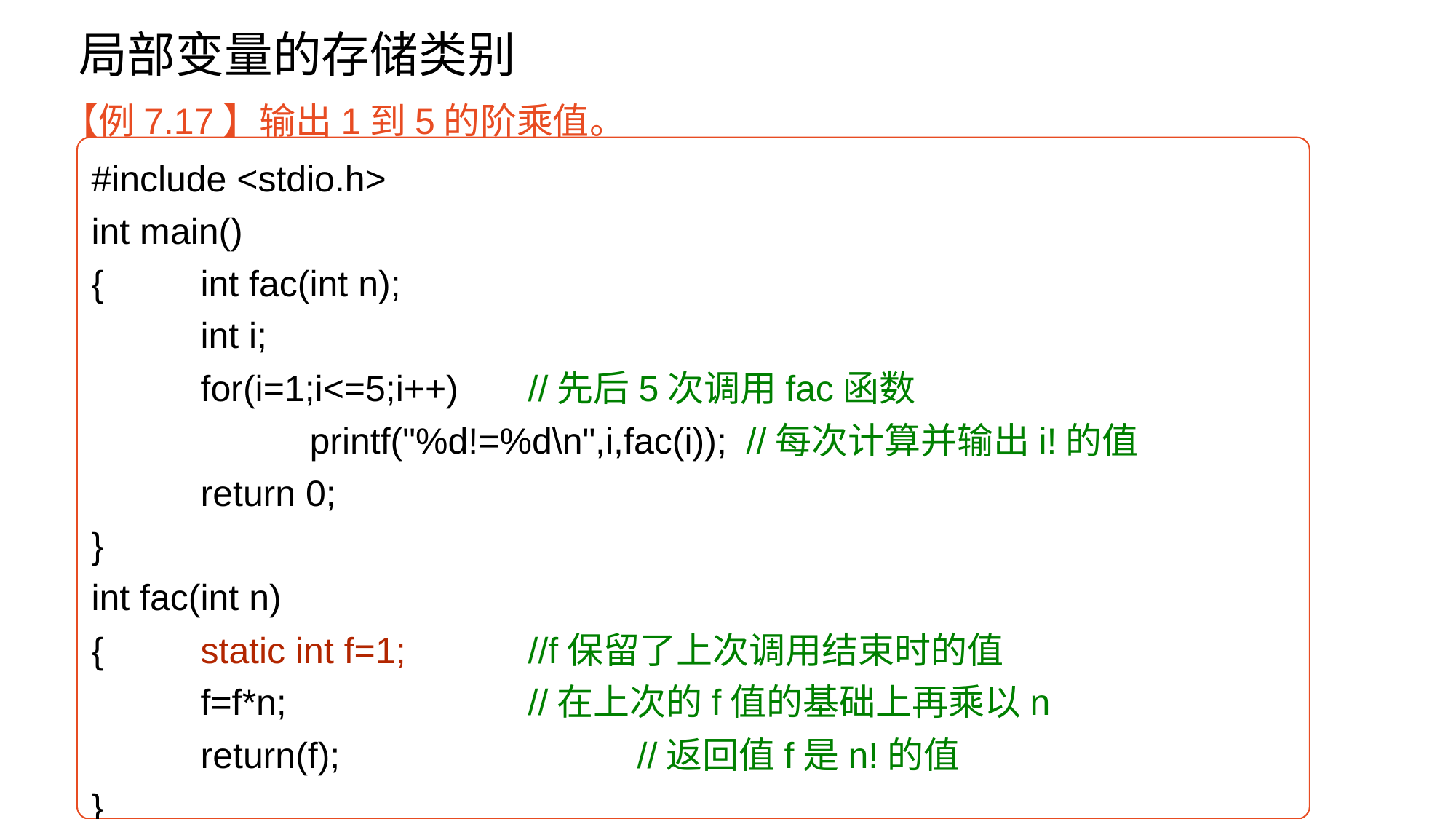

# 局部变量的存储类别
【例7.17】输出1到5的阶乘值。
#include <stdio.h>
int main()
{	int fac(int n);
	int i;
	for(i=1;i<=5;i++)	//先后5次调用fac函数
		printf("%d!=%d\n",i,fac(i));	//每次计算并输出i!的值
	return 0;
}
int fac(int n)
{	static int f=1;		//f保留了上次调用结束时的值
	f=f*n;			//在上次的f值的基础上再乘以n
	return(f);			//返回值f是n!的值
}